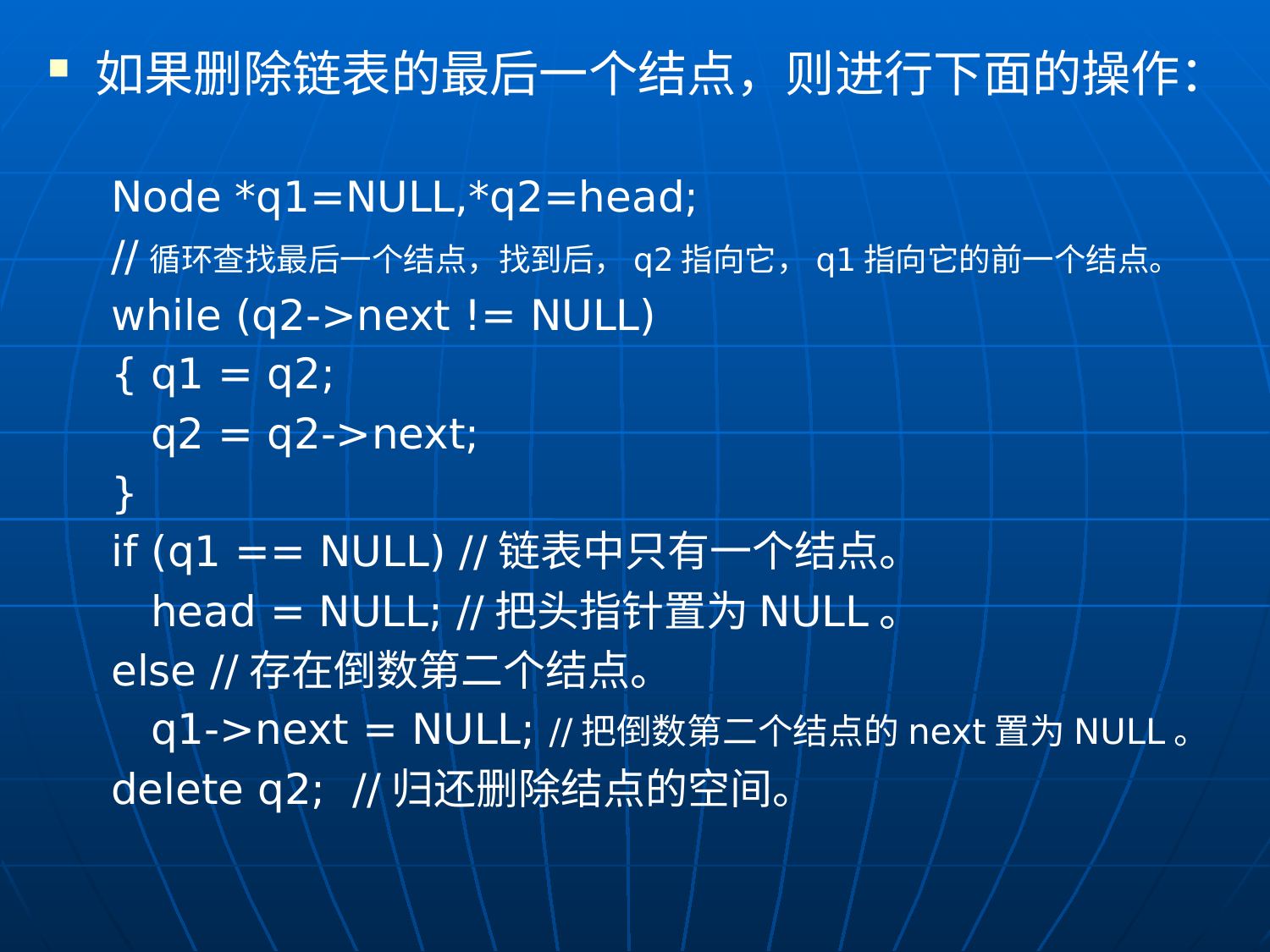

如果删除链表的最后一个结点，则进行下面的操作：
Node *q1=NULL,*q2=head;
//循环查找最后一个结点，找到后，q2指向它，q1指向它的前一个结点。
while (q2->next != NULL)
{	q1 = q2;
	q2 = q2->next;
}
if (q1 == NULL) //链表中只有一个结点。
	head = NULL; //把头指针置为NULL。
else //存在倒数第二个结点。
	q1->next = NULL; //把倒数第二个结点的next置为NULL。
delete q2;  //归还删除结点的空间。